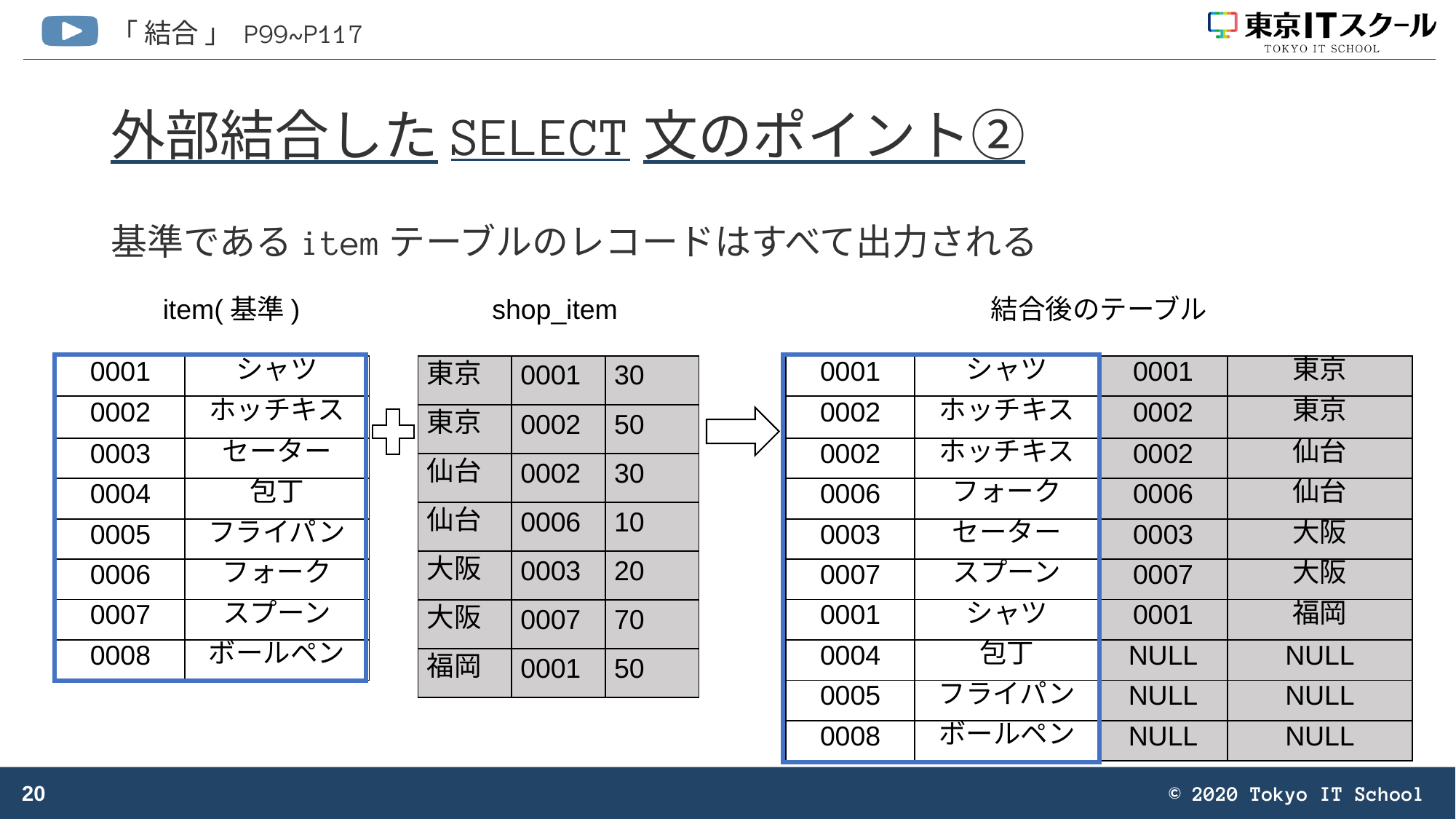

# 外部結合したSELECT文のポイント②
基準であるitemテーブルのレコードはすべて出力される
item(基準)
shop_item
結合後のテーブル

| 0001 | シャツ |
| --- | --- |
| 0002 | ホッチキス |
| 0003 | セーター |
| 0004 | 包丁 |
| 0005 | フライパン |
| 0006 | フォーク |
| 0007 | スプーン |
| 0008 | ボールペン |
| 東京 | 0001 | 30 |
| --- | --- | --- |
| 東京 | 0002 | 50 |
| 仙台 | 0002 | 30 |
| 仙台 | 0006 | 10 |
| 大阪 | 0003 | 20 |
| 大阪 | 0007 | 70 |
| 福岡 | 0001 | 50 |
| 0001 | シャツ |
| --- | --- |
| 0002 | ホッチキス |
| 0002 | ホッチキス |
| 0006 | フォーク |
| 0003 | セーター |
| 0007 | スプーン |
| 0001 | シャツ |
| 0004 | 包丁 |
| 0005 | フライパン |
| 0008 | ボールペン |
| 0001 | 東京 |
| --- | --- |
| 0002 | 東京 |
| 0002 | 仙台 |
| 0006 | 仙台 |
| 0003 | 大阪 |
| 0007 | 大阪 |
| 0001 | 福岡 |
| NULL | NULL |
| NULL | NULL |
| NULL | NULL |

20